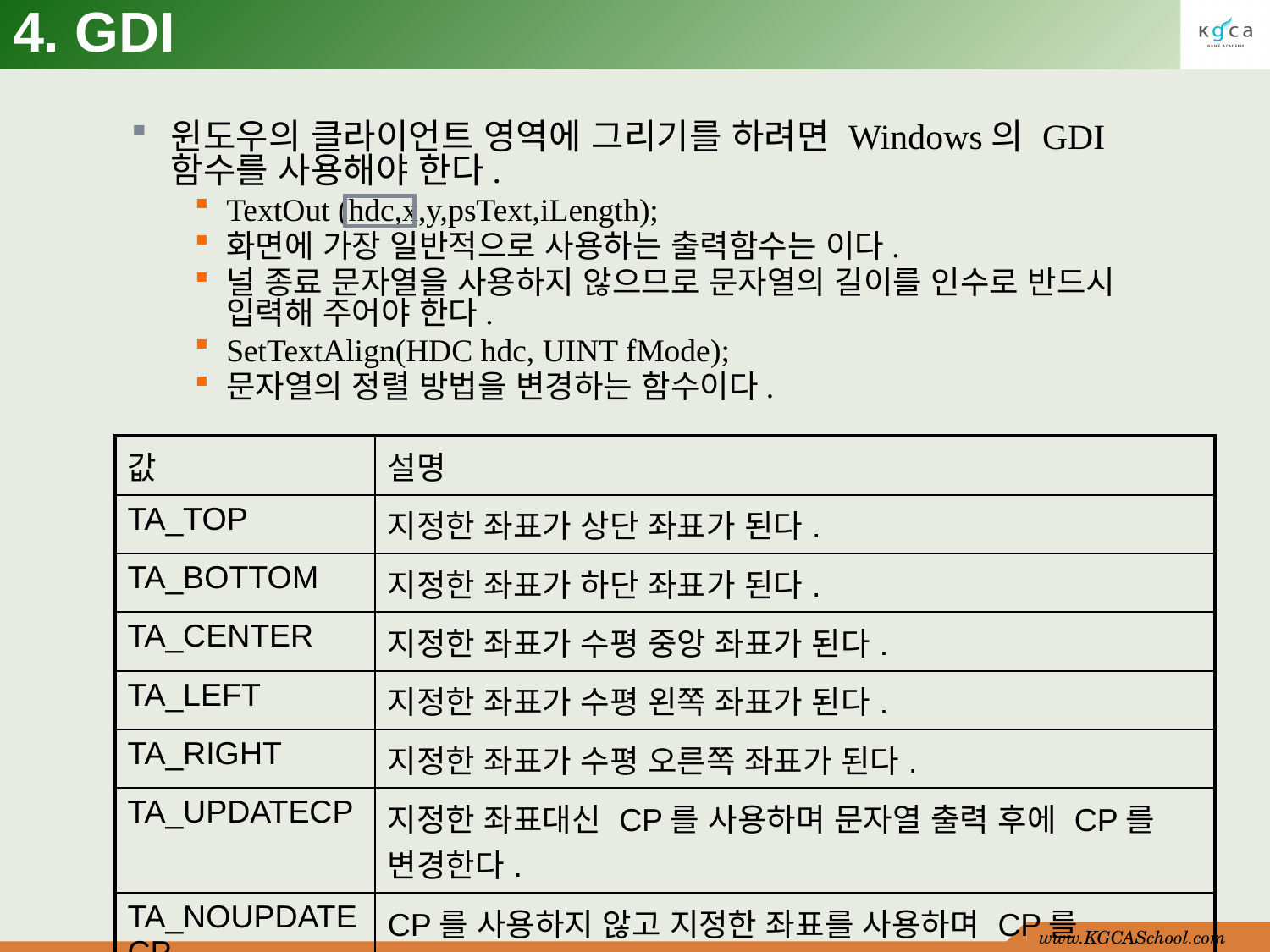

# 4. GDI
윈도우의 클라이언트 영역에 그리기를 하려면 Windows의 GDI함수를 사용해야 한다.
TextOut (hdc,x,y,psText,iLength);
화면에 가장 일반적으로 사용하는 출력함수는 이다.
널 종료 문자열을 사용하지 않으므로 문자열의 길이를 인수로 반드시 입력해 주어야 한다.
SetTextAlign(HDC hdc, UINT fMode);
문자열의 정렬 방법을 변경하는 함수이다.

| 값 | 설명 |
| --- | --- |
| TA\_TOP | 지정한 좌표가 상단 좌표가 된다. |
| TA\_BOTTOM | 지정한 좌표가 하단 좌표가 된다. |
| TA\_CENTER | 지정한 좌표가 수평 중앙 좌표가 된다. |
| TA\_LEFT | 지정한 좌표가 수평 왼쪽 좌표가 된다. |
| TA\_RIGHT | 지정한 좌표가 수평 오른쪽 좌표가 된다. |
| TA\_UPDATECP | 지정한 좌표대신 CP를 사용하며 문자열 출력 후에 CP를 변경한다. |
| TA\_NOUPDATECP | CP를 사용하지 않고 지정한 좌표를 사용하며 CP를 변경하지 않는다. |